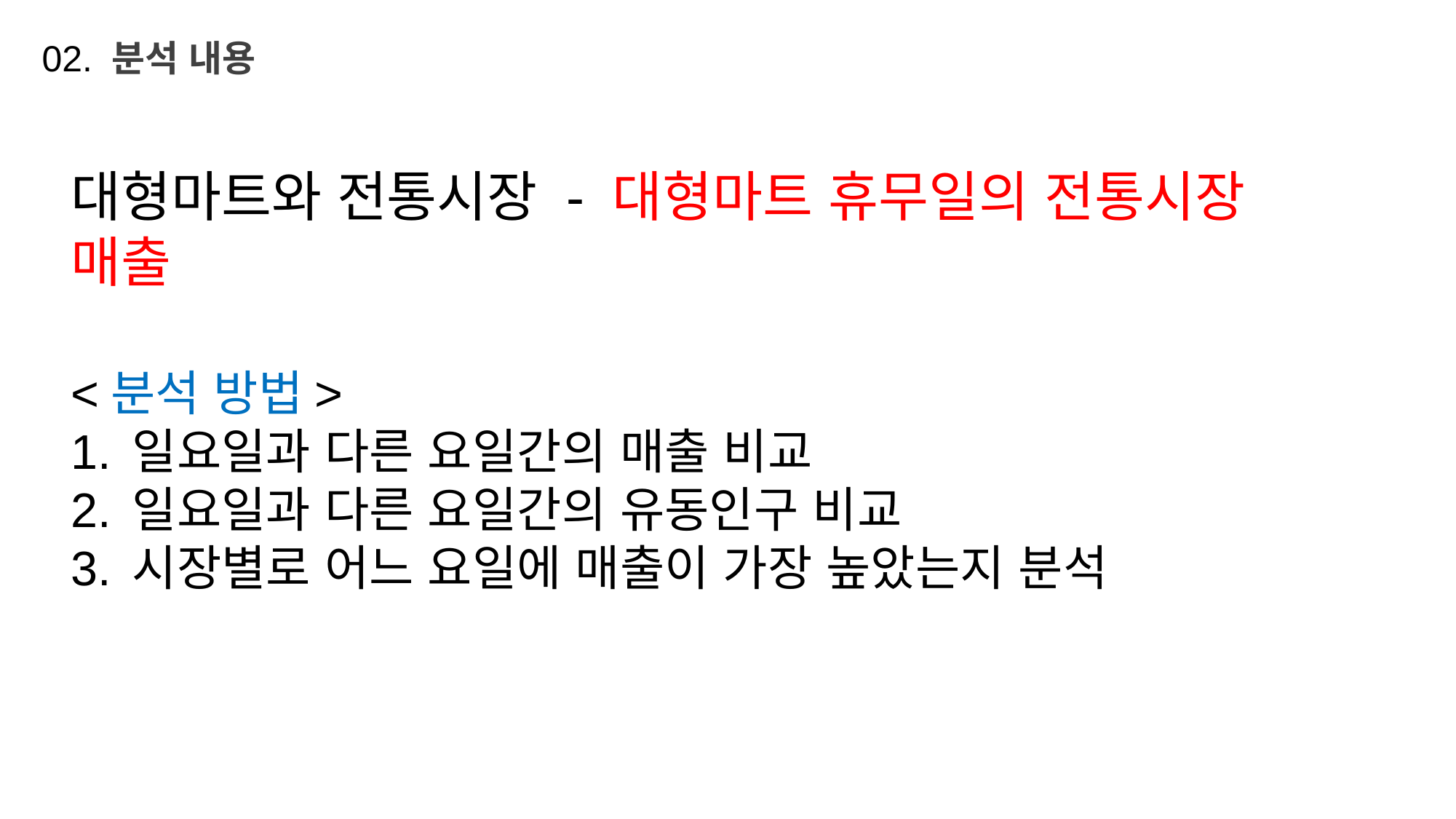

# 02. 분석 내용
대형마트와 전통시장 - 대형마트 휴무일의 전통시장 매출
<분석 방법>
일요일과 다른 요일간의 매출 비교
일요일과 다른 요일간의 유동인구 비교
시장별로 어느 요일에 매출이 가장 높았는지 분석